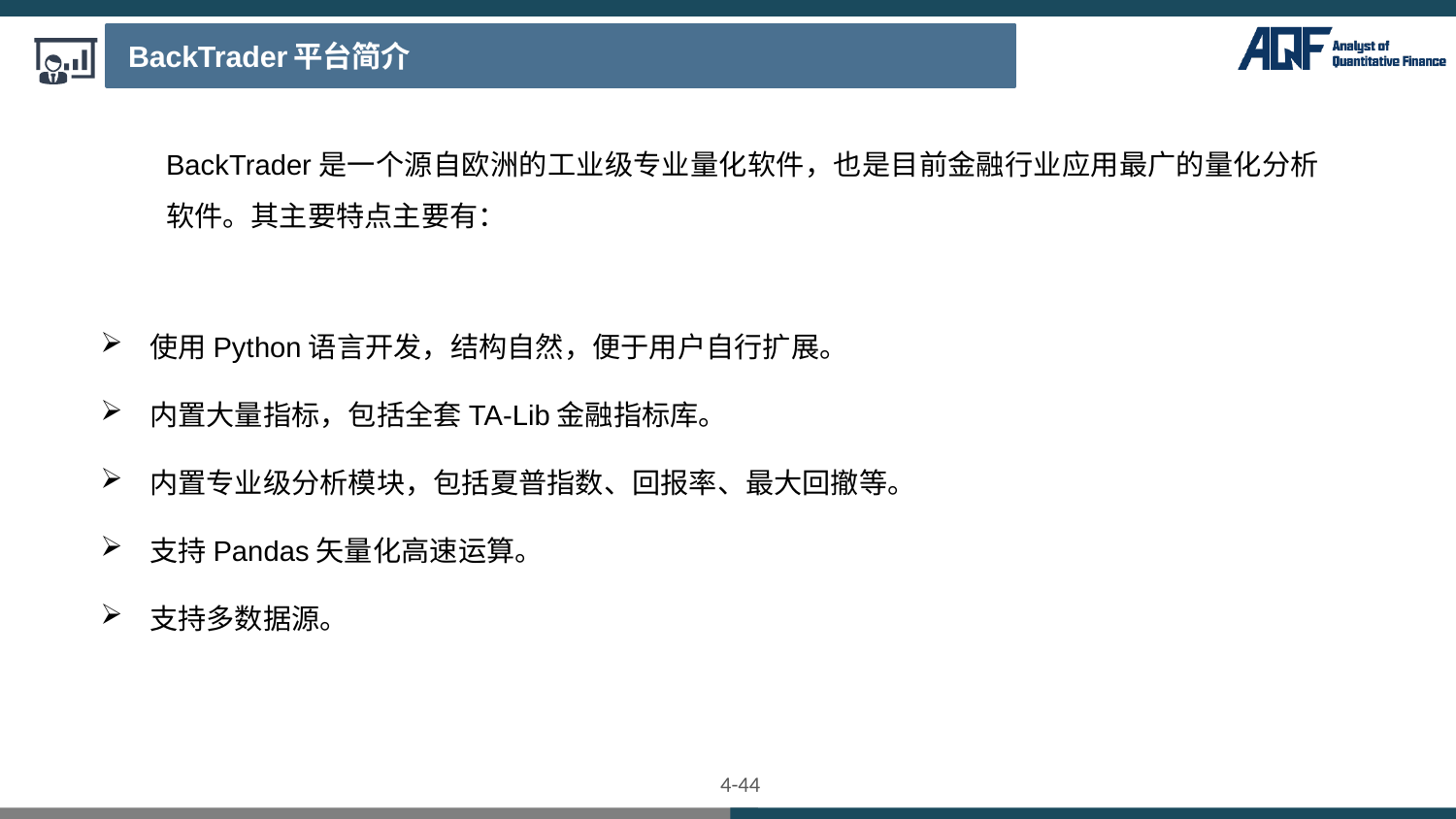

BackTrader平台简介
BackTrader是一个源自欧洲的工业级专业量化软件，也是目前金融行业应用最广的量化分析软件。其主要特点主要有：

使用Python语言开发，结构自然，便于用户自行扩展。
内置大量指标，包括全套TA-Lib金融指标库。
内置专业级分析模块，包括夏普指数、回报率、最大回撤等。
支持Pandas矢量化高速运算。
支持多数据源。